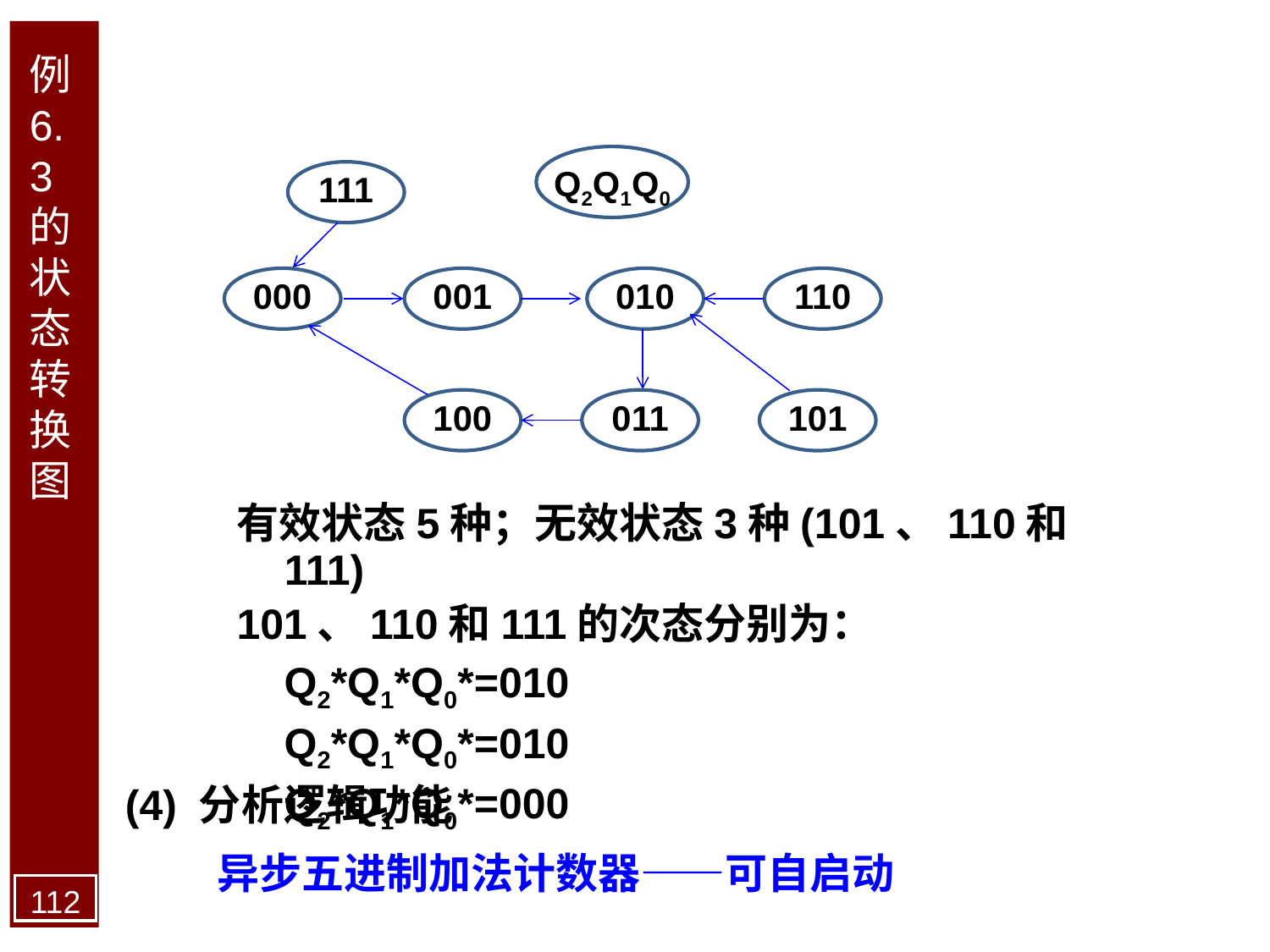

例6.3 的状态转换图

Q2Q1Q0

111

000

001

010

110

100

011

101
有效状态5种；无效状态3种(101、110和111)
101、110和111的次态分别为：
    Q2*Q1*Q0*=010
    Q2*Q1*Q0*=010
    Q2*Q1*Q0*=000
(4) 分析逻辑功能
       异步五进制加法计数器——可自启动
112